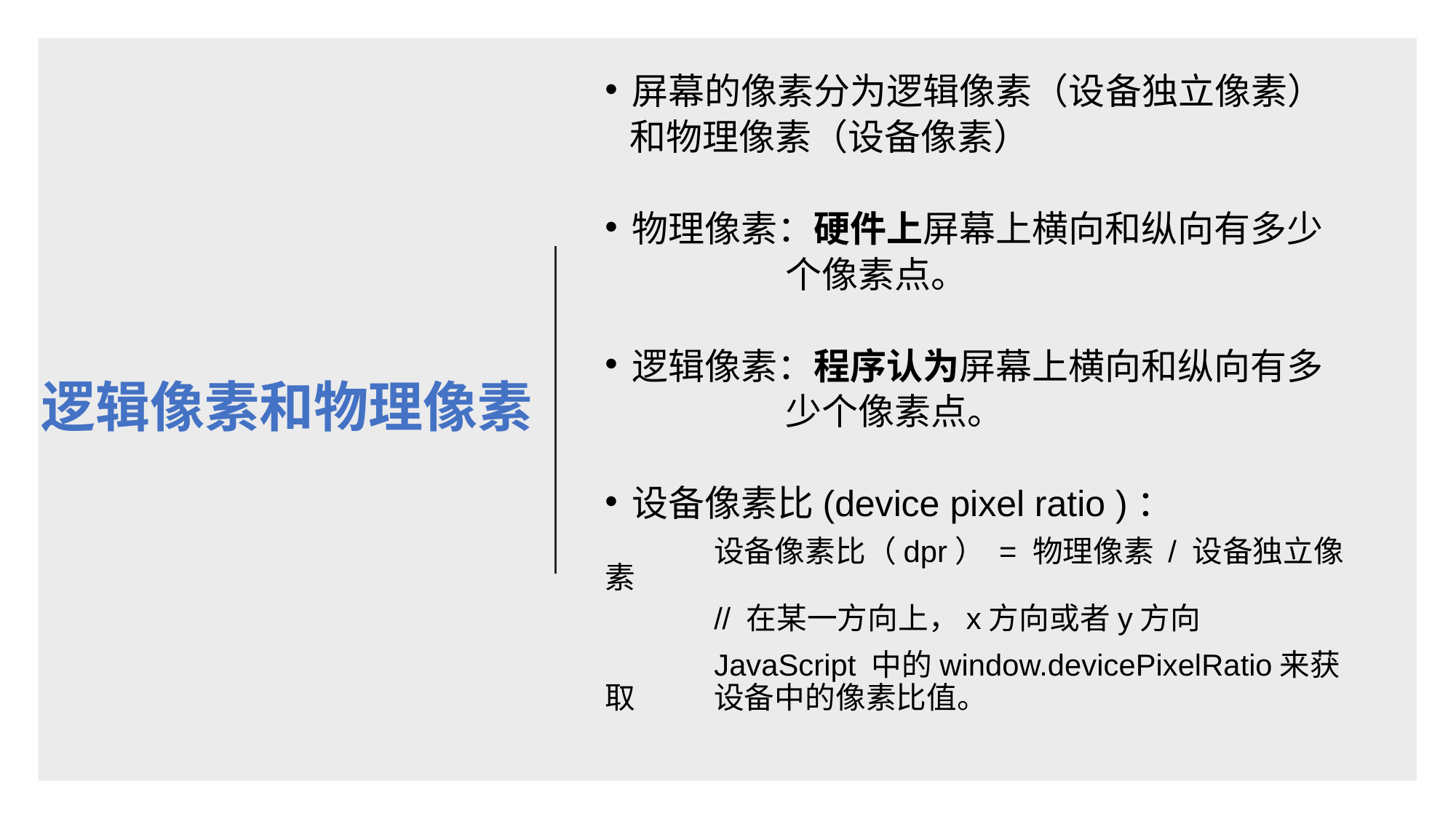

屏幕的像素分为逻辑像素（设备独立像素）
  和物理像素（设备像素）

物理像素：硬件上屏幕上横向和纵向有多少
                     个像素点。

逻辑像素：程序认为屏幕上横向和纵向有多
                     少个像素点。

设备像素比(device pixel ratio )：
	设备像素比（dpr） = 物理像素 / 设备独立像素
	// 在某一方向上，x方向或者y方向
	JavaScript 中的window.devicePixelRatio来获取	设备中的像素比值。
# 逻辑像素和物理像素